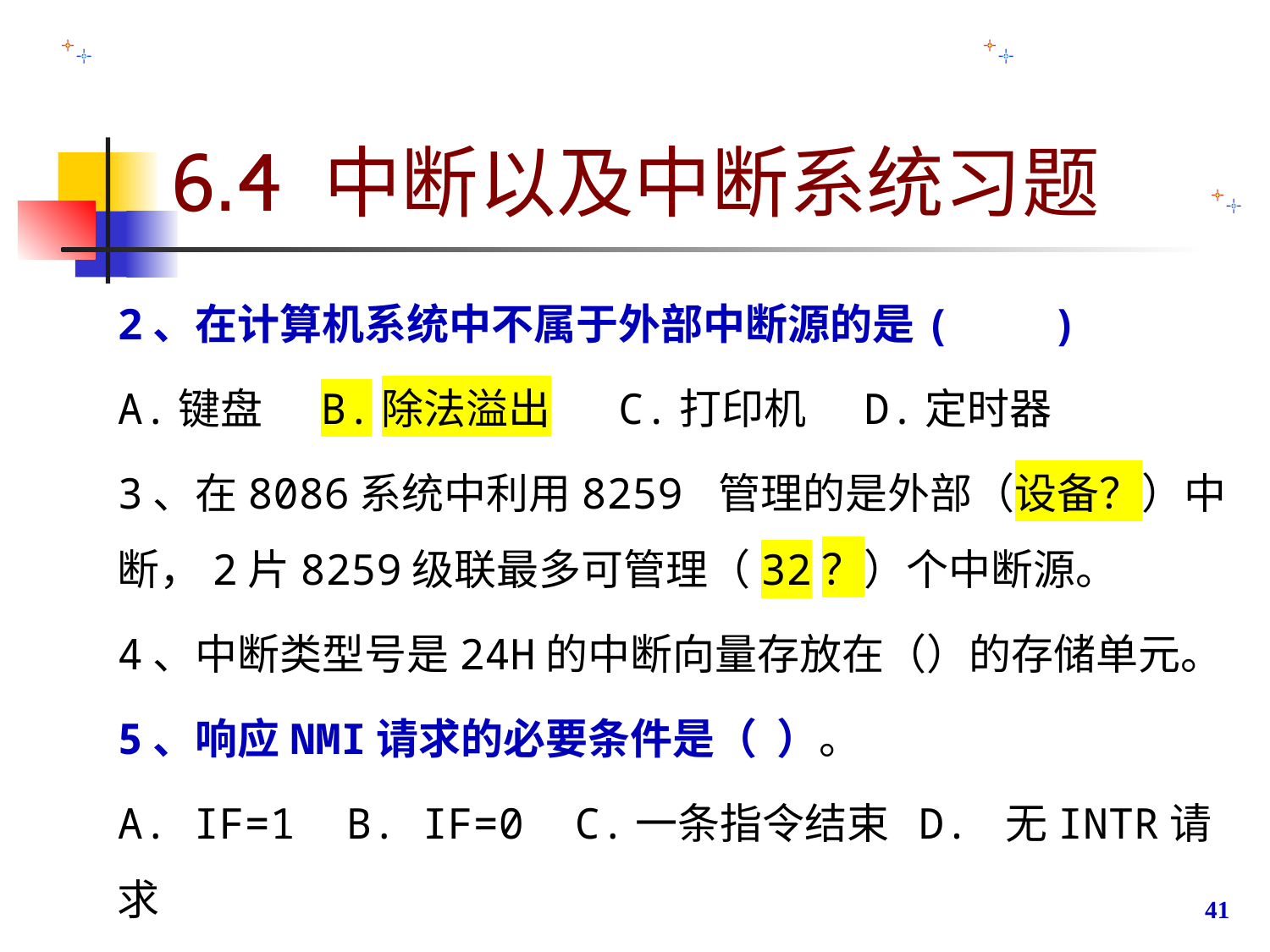

# 6.4 中断以及中断系统习题
2、在计算机系统中不属于外部中断源的是(    )
A.键盘     B.除法溢出      C.打印机     D.定时器
3、在8086系统中利用8259 管理的是外部（设备？）中断，2片8259级联最多可管理（32？）个中断源。
4、中断类型号是24H的中断向量存放在（）的存储单元。
5、响应NMI请求的必要条件是（  ）。
A. IF=1  B. IF=0  C.一条指令结束  D. 无INTR请求
41